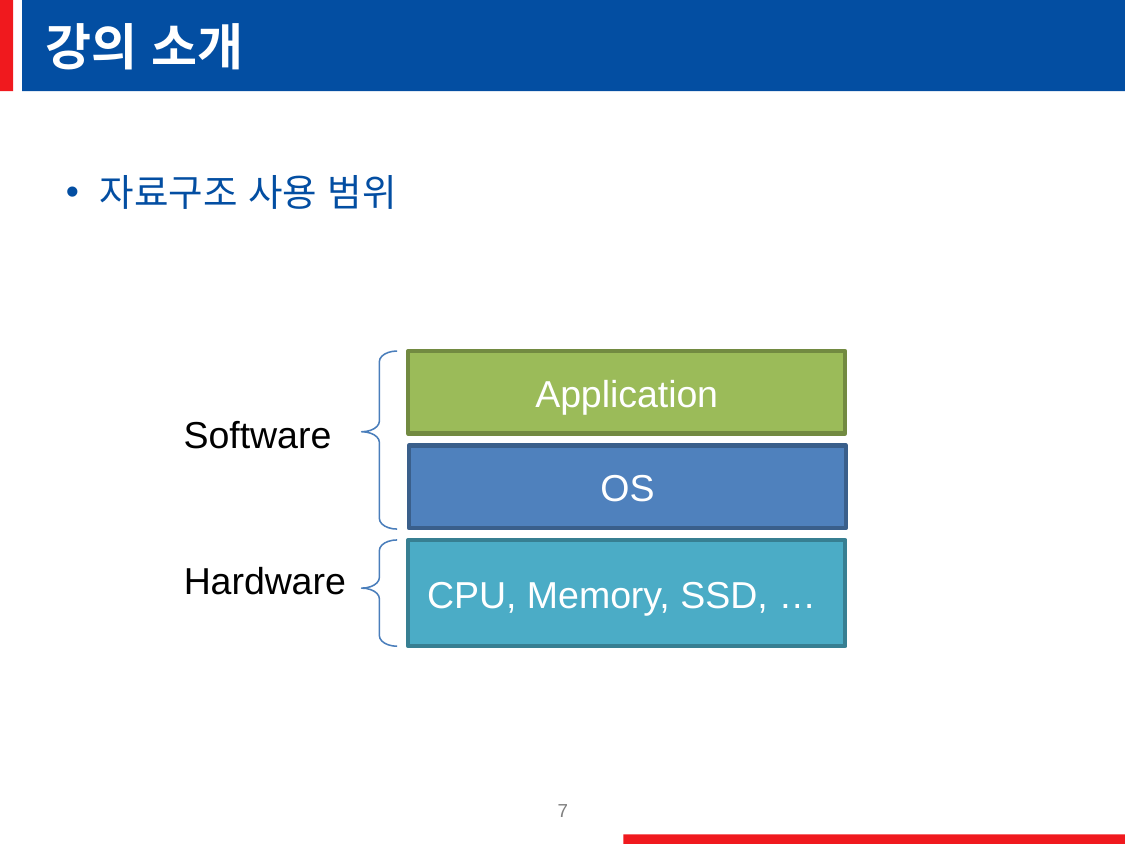

# 강의 소개
자료구조 사용 범위

Application
Software
OS

CPU, Memory, SSD, …
Hardware